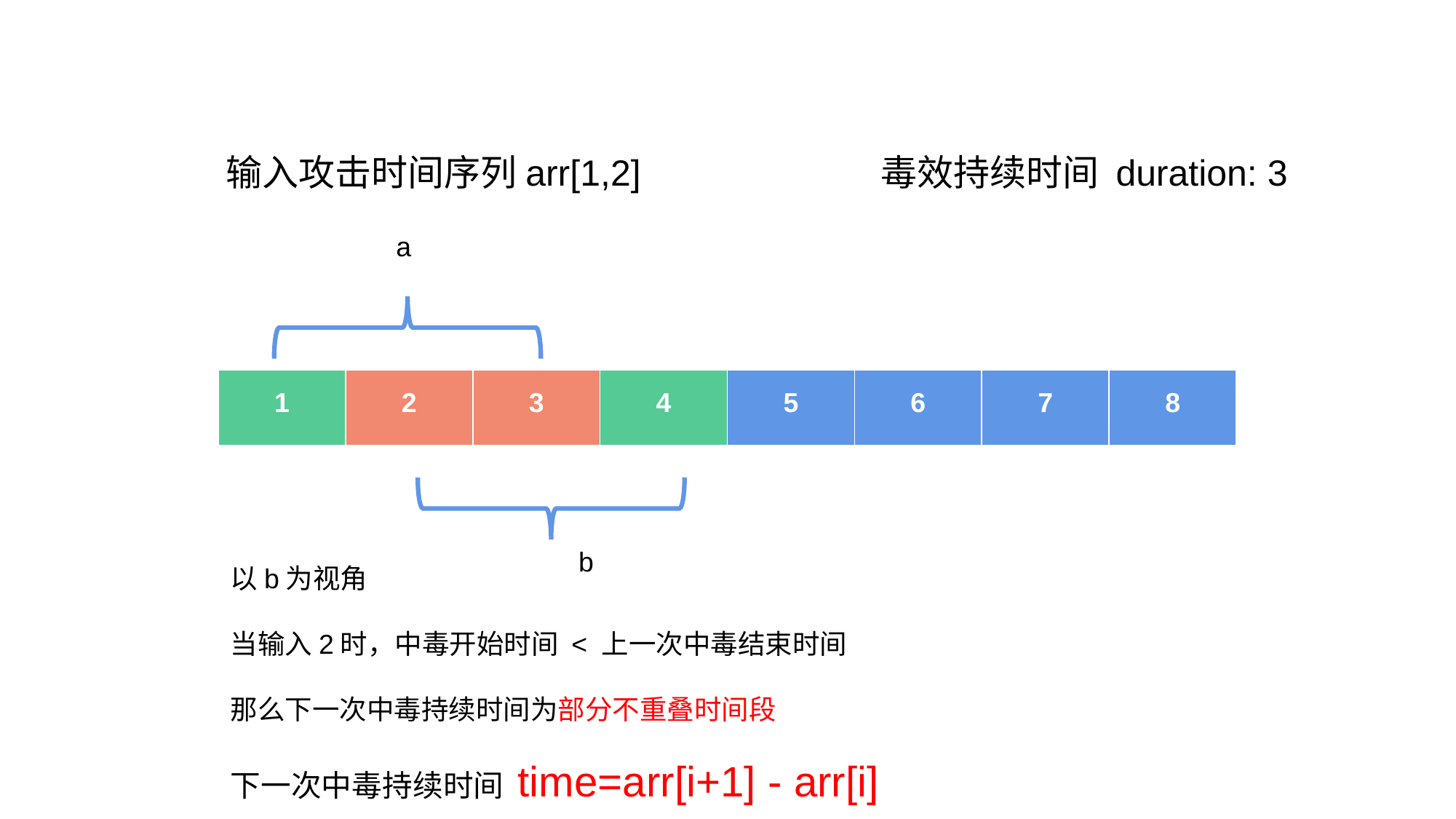

输入攻击时间序列arr[1,2]			毒效持续时间 duration: 3

a
| 1 | 2 | 3 | 4 | 5 | 6 | 7 | 8 |
| --- | --- | --- | --- | --- | --- | --- | --- |

b
以b为视角

当输入2时，中毒开始时间 < 上一次中毒结束时间

那么下一次中毒持续时间为部分不重叠时间段
下一次中毒持续时间 time=arr[i+1] - arr[i]